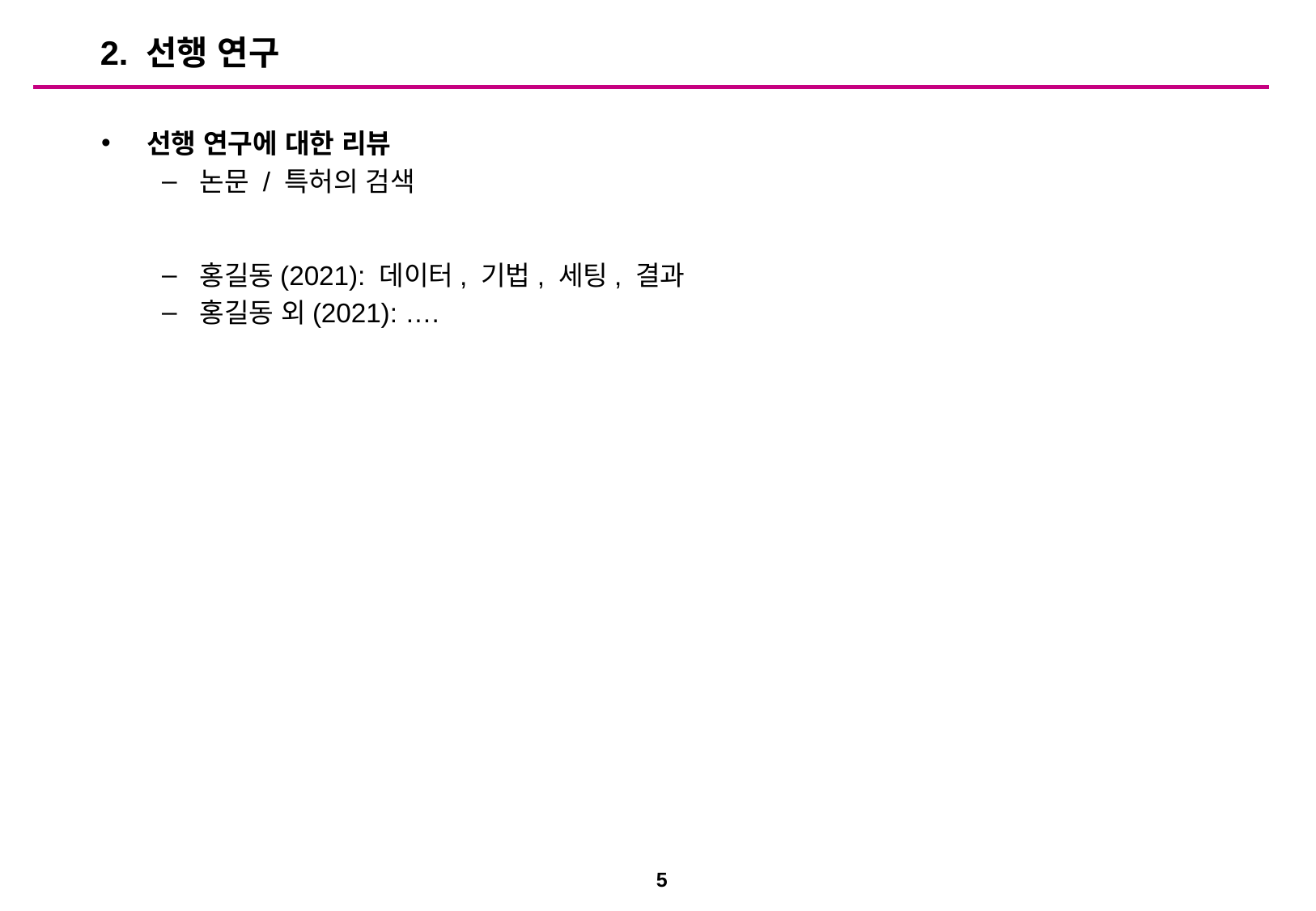

2. 선행 연구
선행 연구에 대한 리뷰
논문 / 특허의 검색

홍길동(2021): 데이터, 기법, 세팅, 결과
홍길동 외(2021): ….

5